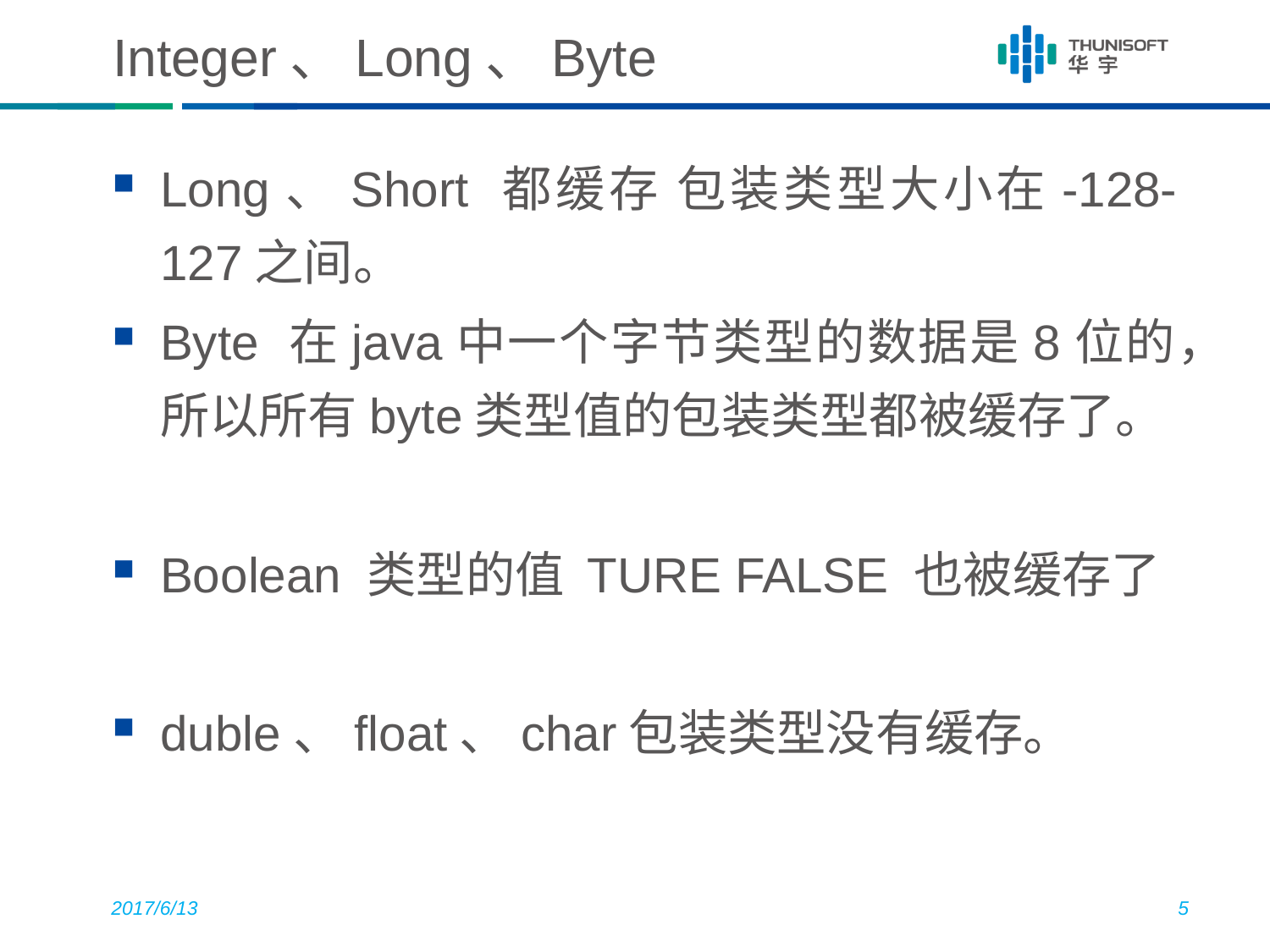

# Integer、Long、Byte
Long、Short 都缓存 包装类型大小在-128-127之间。
Byte 在java中一个字节类型的数据是8位的，所以所有byte类型值的包装类型都被缓存了。

Boolean 类型的值 TURE FALSE 也被缓存了

duble、float、char包装类型没有缓存。
2017/6/13
5